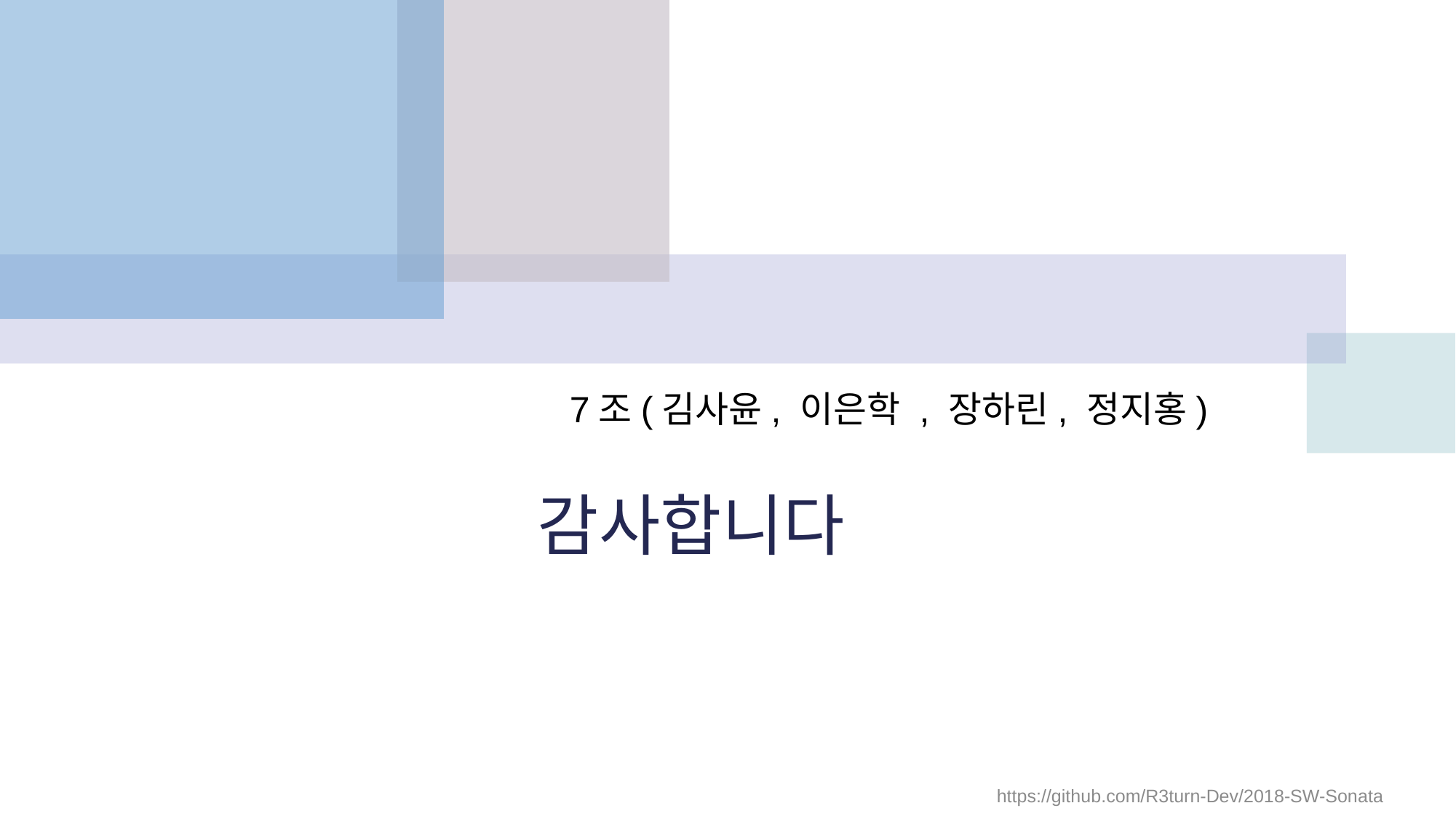

7조(김사윤, 이은학 , 장하린, 정지홍)
# 감사합니다
https://github.com/R3turn-Dev/2018-SW-Sonata